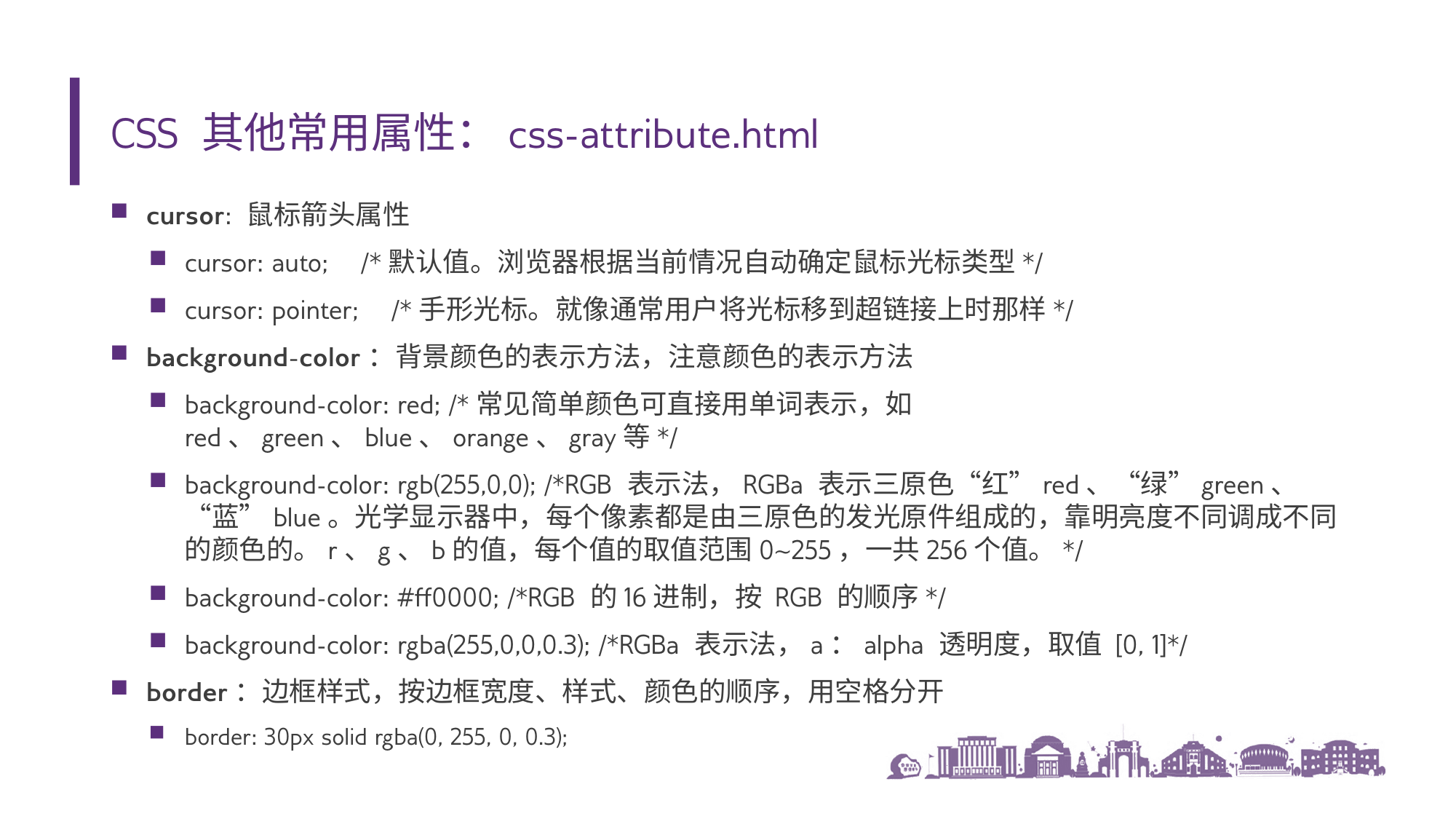

# CSS 其他常用属性：css-attribute.html
cursor: 鼠标箭头属性
cursor: auto;    /*默认值。浏览器根据当前情况自动确定鼠标光标类型*/
cursor: pointer;    /*手形光标。就像通常用户将光标移到超链接上时那样*/
background-color：背景颜色的表示方法，注意颜色的表示方法
background-color: red; /*常见简单颜色可直接用单词表示，如 red、green、blue、orange、gray等*/
background-color: rgb(255,0,0); /*RGB 表示法，RGBa 表示三原色“红”red、“绿”green、“蓝”blue。光学显示器中，每个像素都是由三原色的发光原件组成的，靠明亮度不同调成不同的颜色的。r、g、b的值，每个值的取值范围0~255，一共256个值。*/
background-color: #ff0000; /*RGB 的16进制，按 RGB 的顺序*/
background-color: rgba(255,0,0,0.3); /*RGBa 表示法，a：alpha 透明度，取值 [0, 1]*/
border：边框样式，按边框宽度、样式、颜色的顺序，用空格分开
border: 30px solid rgba(0, 255, 0, 0.3);